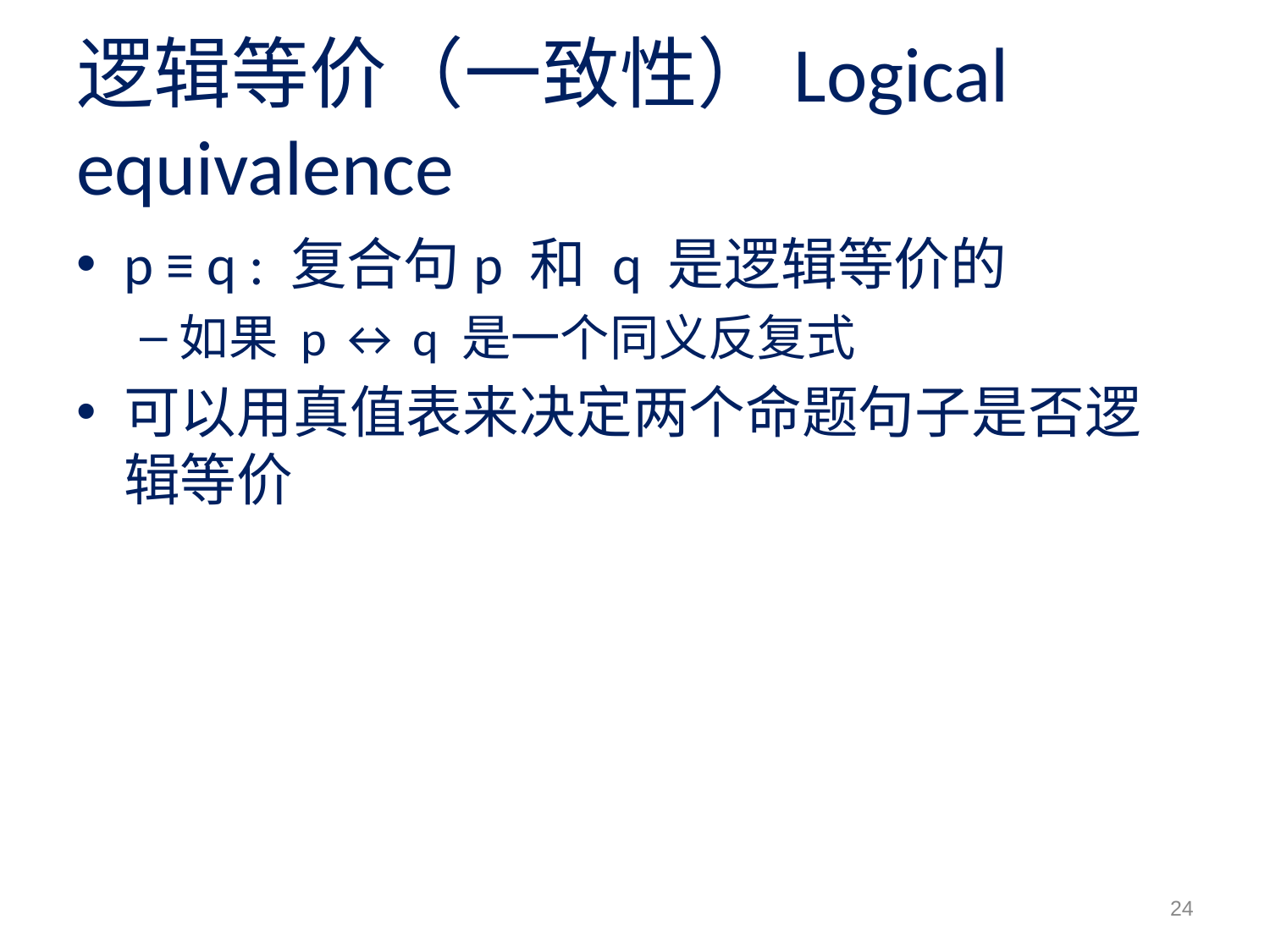

# 逻辑等价（一致性）Logical equivalence
p ≡ q : 复合句p 和 q 是逻辑等价的
如果 p ↔ q 是一个同义反复式
可以用真值表来决定两个命题句子是否逻辑等价
24